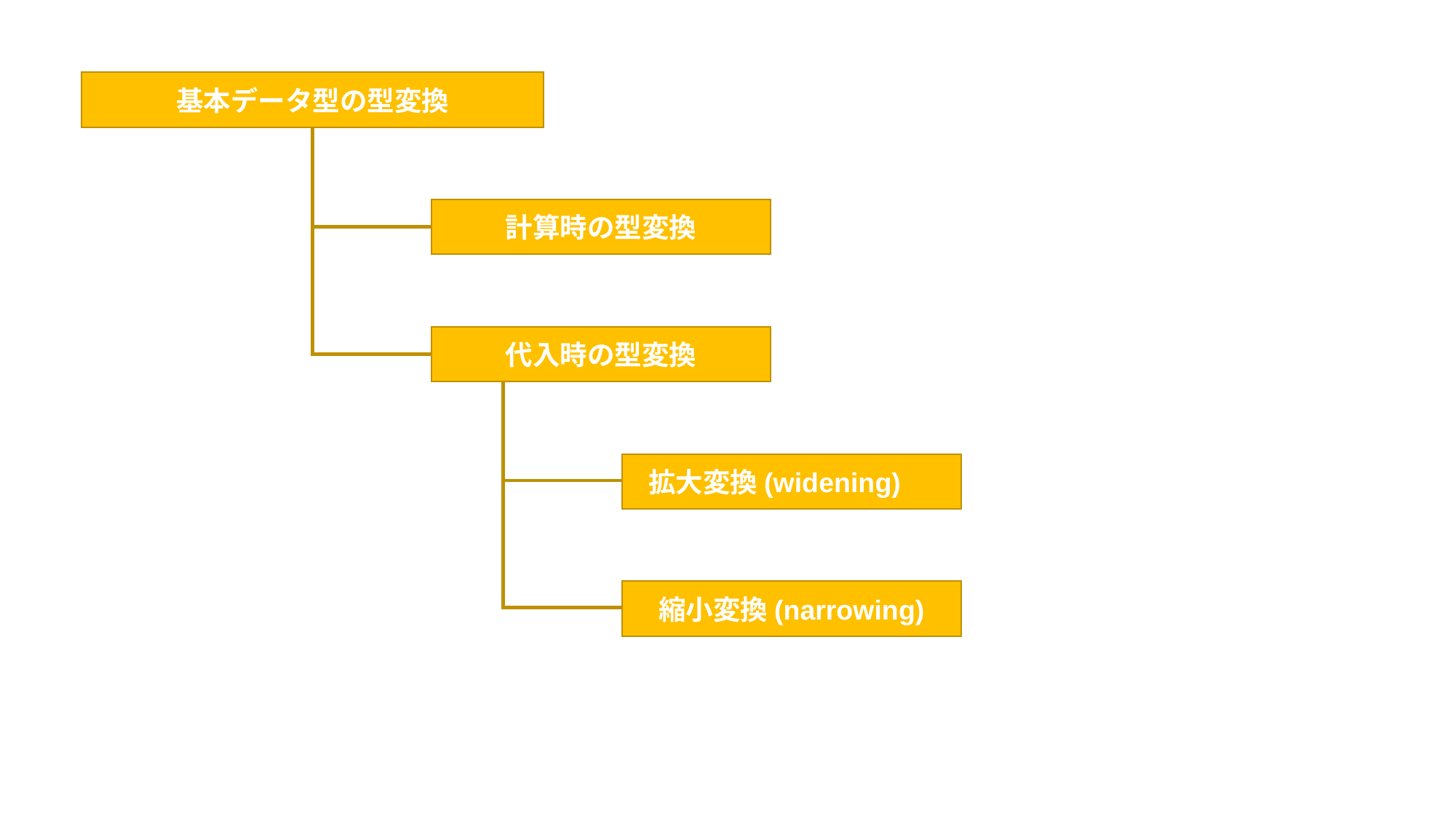

基本データ型の型変換
計算時の型変換
代入時の型変換
拡大変換(widening)
縮小変換(narrowing)